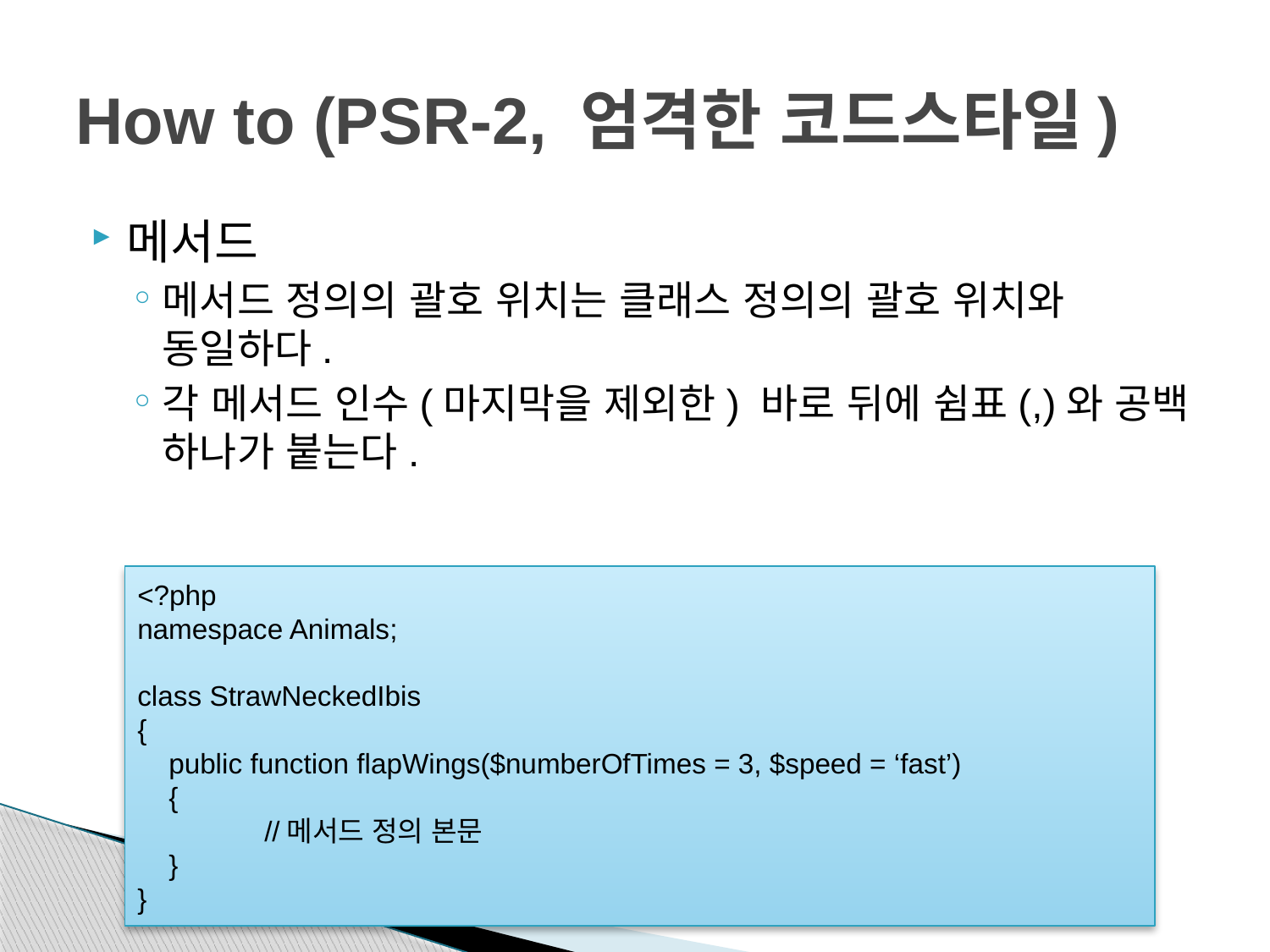

# How to (PSR-2, 엄격한 코드스타일)
메서드
메서드 정의의 괄호 위치는 클래스 정의의 괄호 위치와 동일하다.
각 메서드 인수(마지막을 제외한) 바로 뒤에 쉼표(,)와 공백 하나가 붙는다.

<?php
namespace Animals;

class StrawNeckedIbis
{
    public function flapWings($numberOfTimes = 3, $speed = ‘fast’)
    {
	//메서드 정의 본문
    }
}